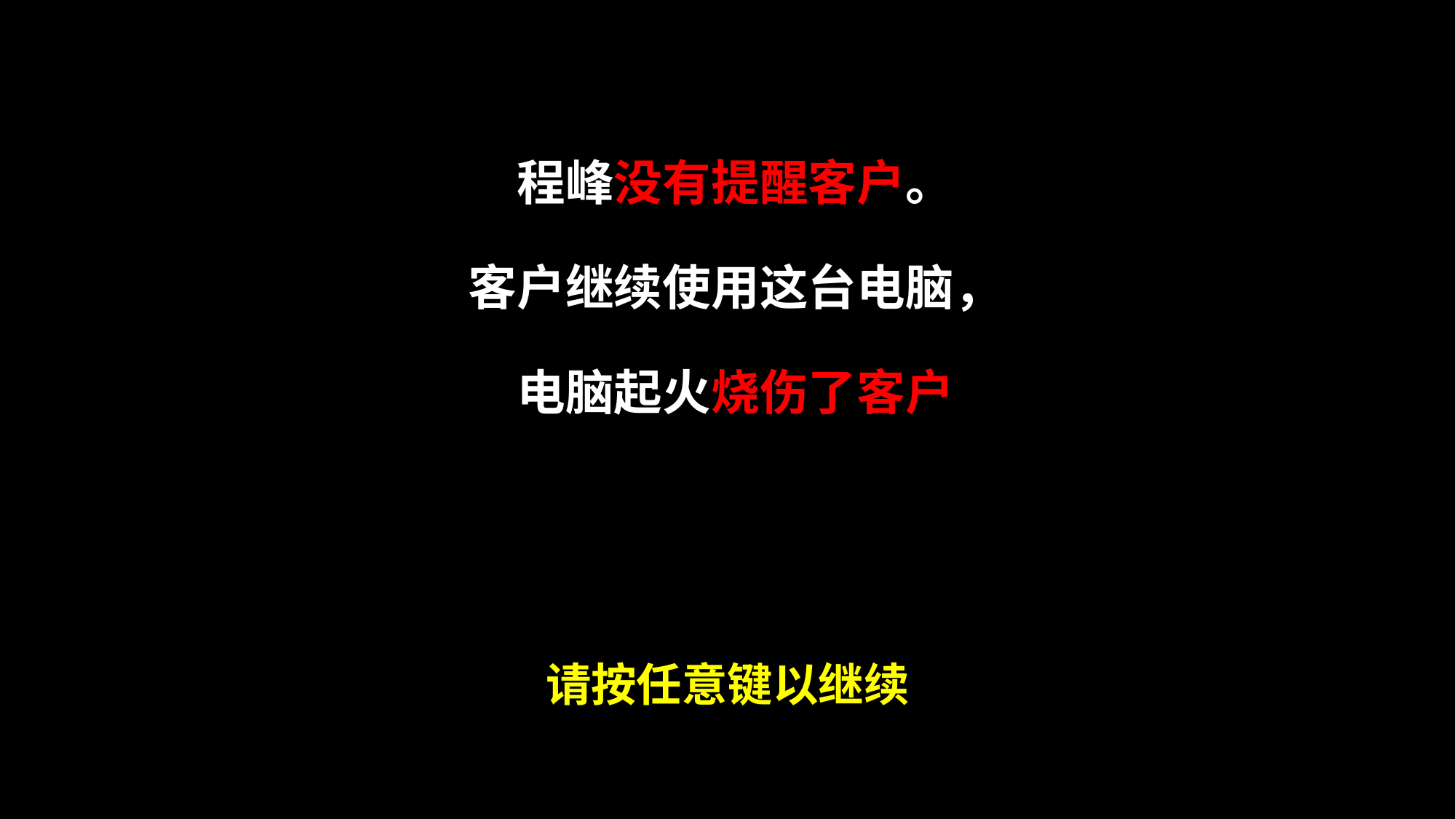

# 程峰没有提醒客户。 客户继续使用这台电脑， 电脑起火烧伤了客户
请按任意键以继续